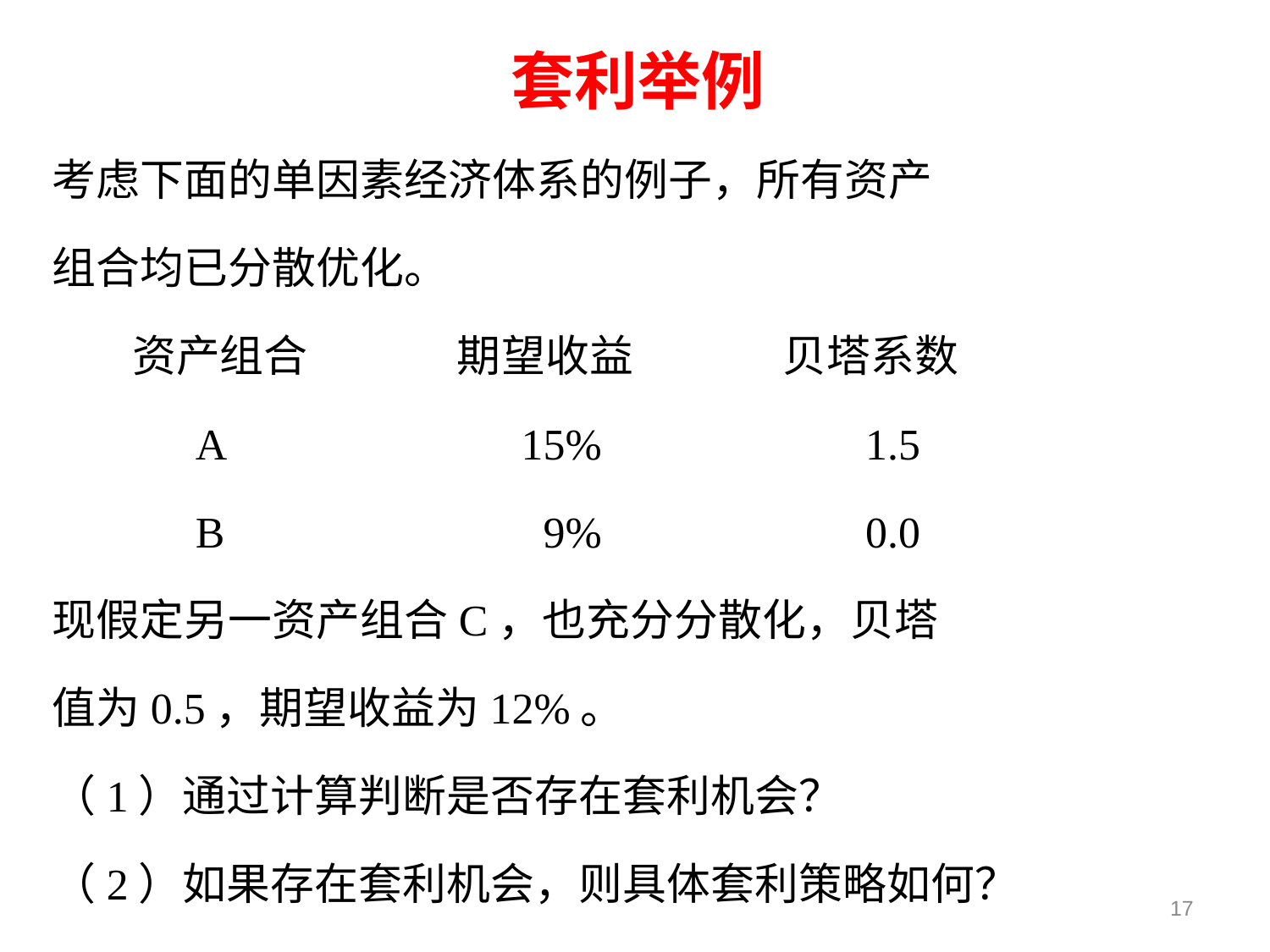

# 套利举例
考虑下面的单因素经济体系的例子，所有资产
组合均已分散优化。
       资产组合               期望收益               贝塔系数
             A                           15%                        1.5
             B                             9%                        0.0
现假定另一资产组合C，也充分分散化，贝塔
值为0.5，期望收益为12%。
（1）通过计算判断是否存在套利机会？
（2）如果存在套利机会，则具体套利策略如何？
17